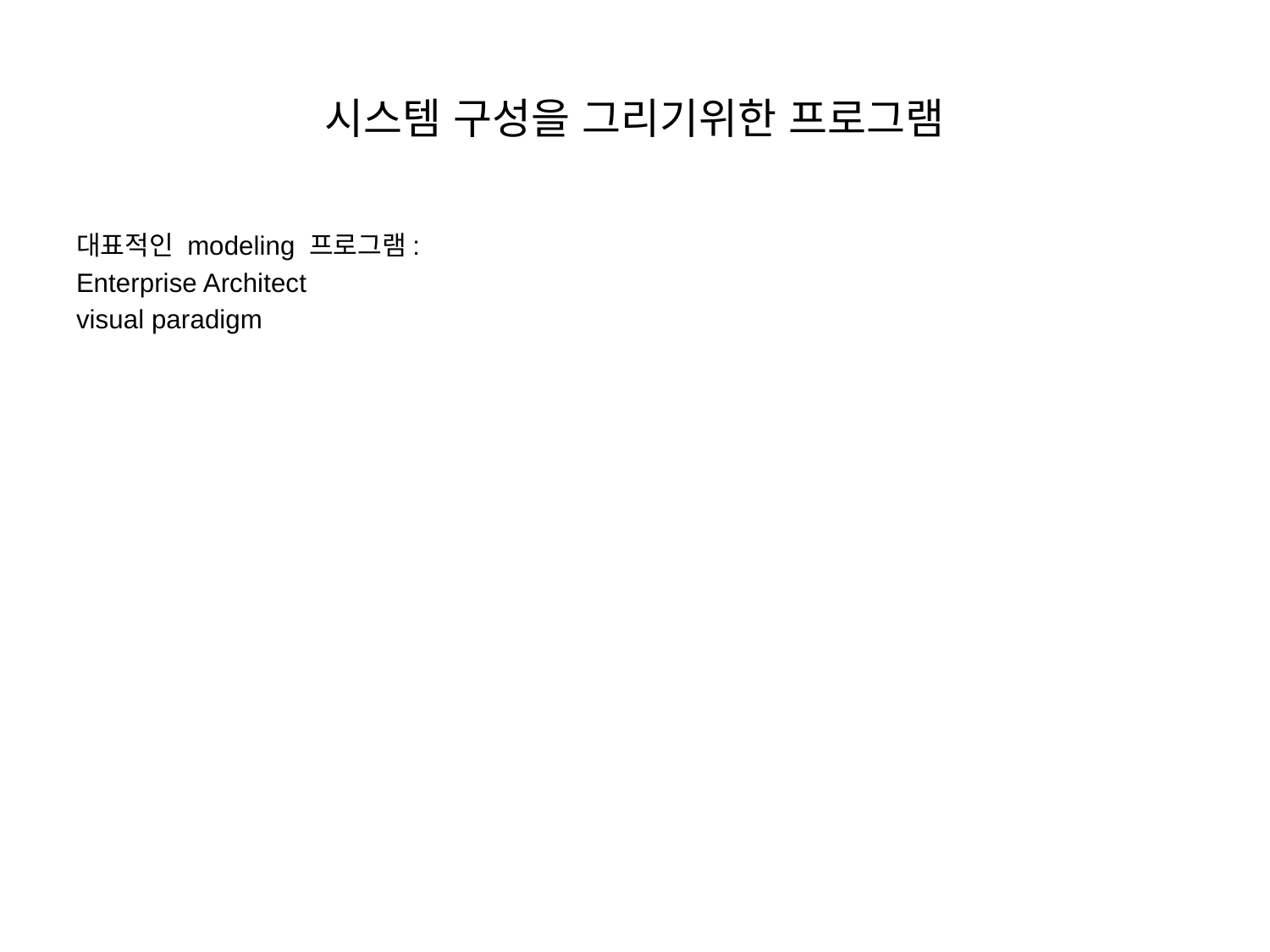

# 시스템 구성을 그리기위한 프로그램
대표적인 modeling 프로그램:
Enterprise Architect
visual paradigm